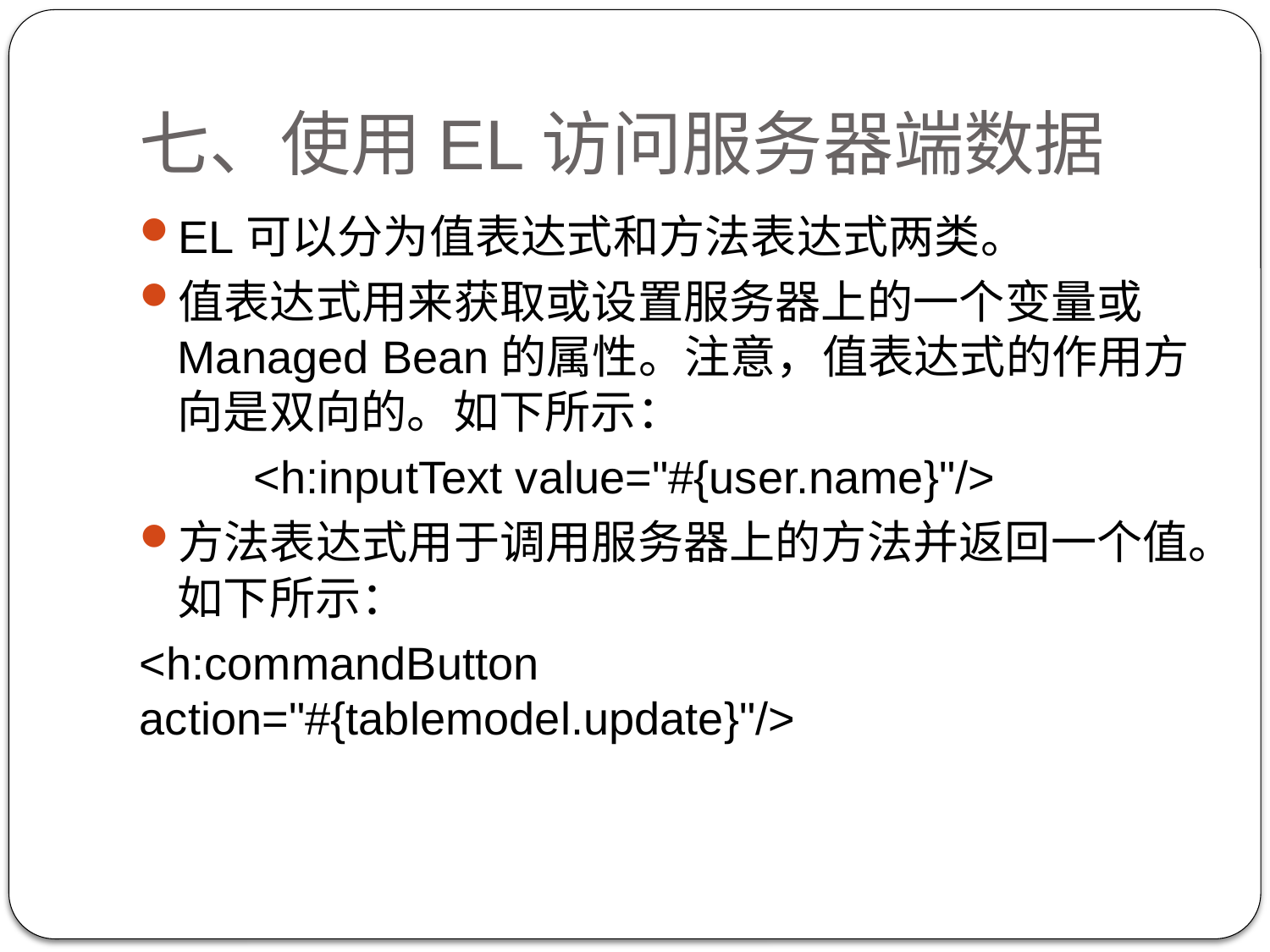

# 七、使用EL访问服务器端数据
EL可以分为值表达式和方法表达式两类。
值表达式用来获取或设置服务器上的一个变量或Managed Bean的属性。注意，值表达式的作用方向是双向的。如下所示：
         <h:inputText value="#{user.name}"/>
方法表达式用于调用服务器上的方法并返回一个值。如下所示：
<h:commandButton action="#{tablemodel.update}"/>